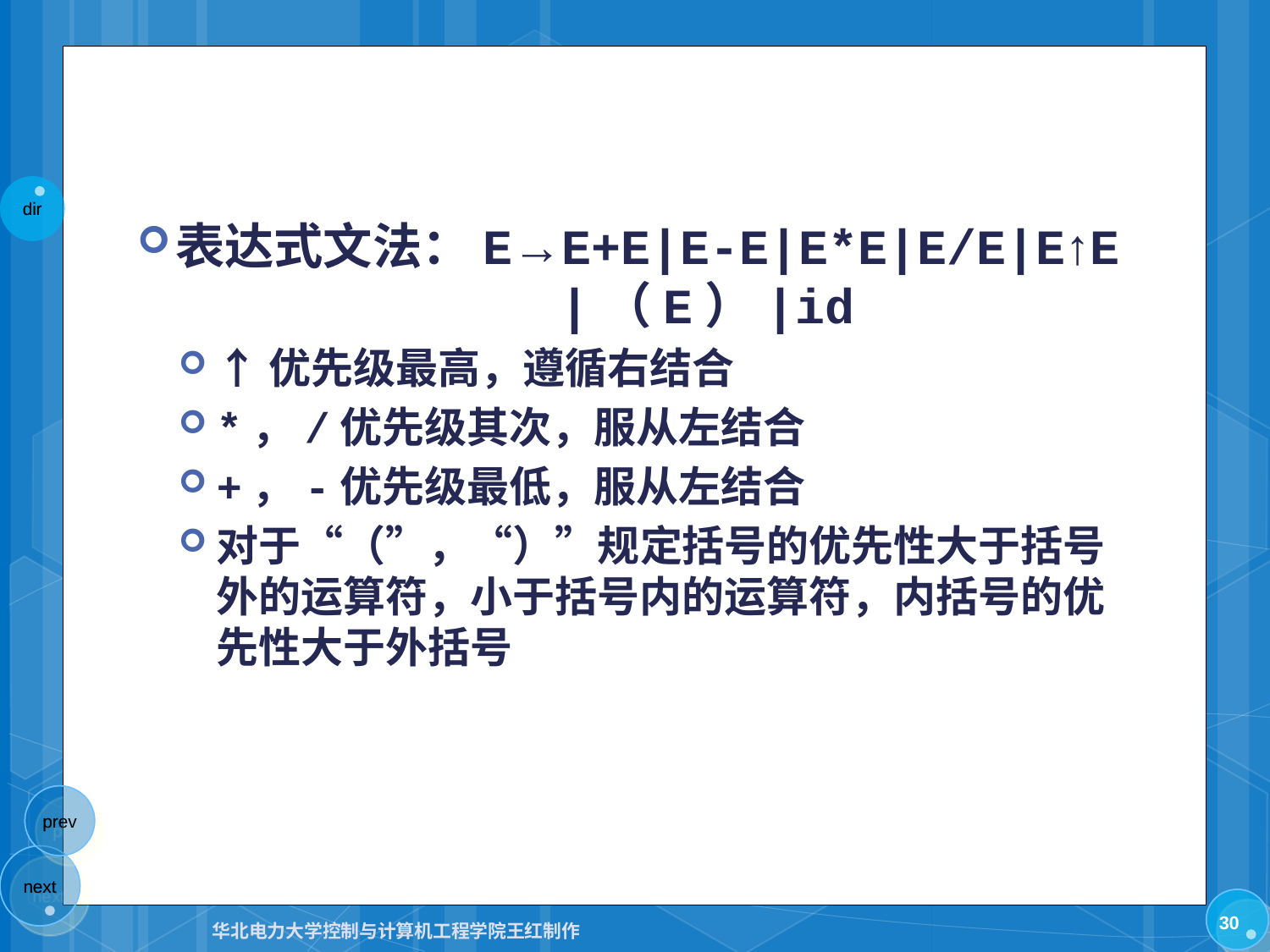

#
表达式文法：E→E+E|E-E|E*E|E/E|E↑E
             |（E）|id
↑优先级最高，遵循右结合
*，/优先级其次，服从左结合
+，-优先级最低，服从左结合
对于“（”，“）”规定括号的优先性大于括号外的运算符，小于括号内的运算符，内括号的优先性大于外括号
30
华北电力大学控制与计算机工程学院王红制作